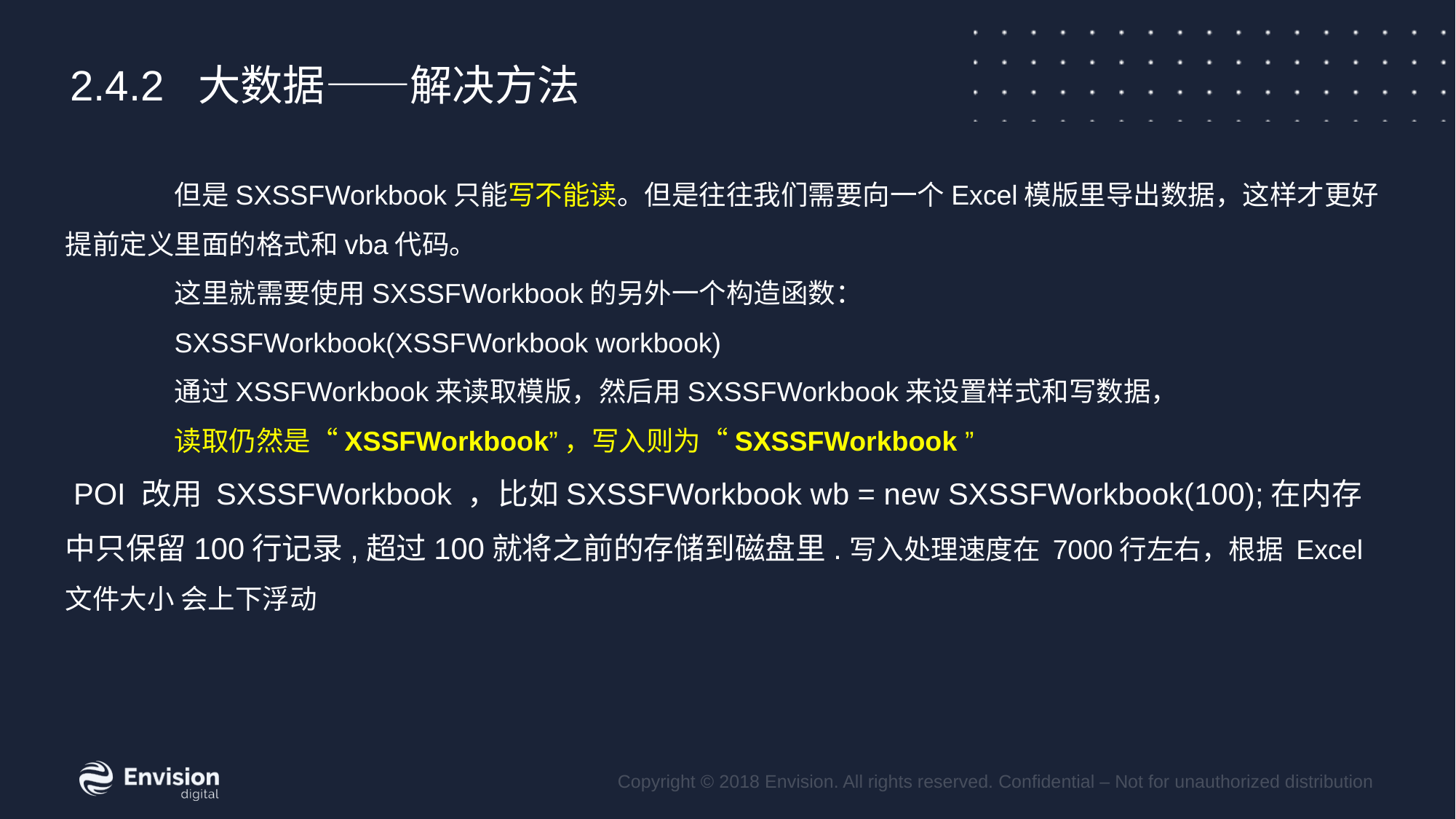

2.4.2  大数据——解决方法
	但是SXSSFWorkbook只能写不能读。但是往往我们需要向一个Excel模版里导出数据，这样才更好提前定义里面的格式和vba代码。
	这里就需要使用SXSSFWorkbook的另外一个构造函数：
	SXSSFWorkbook(XSSFWorkbook workbook)
 	通过XSSFWorkbook来读取模版，然后用SXSSFWorkbook来设置样式和写数据，
	读取仍然是“XSSFWorkbook”，写入则为“SXSSFWorkbook ”
 POI 改用 SXSSFWorkbook ，比如SXSSFWorkbook wb = new SXSSFWorkbook(100);在内存中只保留100行记录,超过100就将之前的存储到磁盘里.写入处理速度在 7000行左右，根据 Excel文件大小 会上下浮动